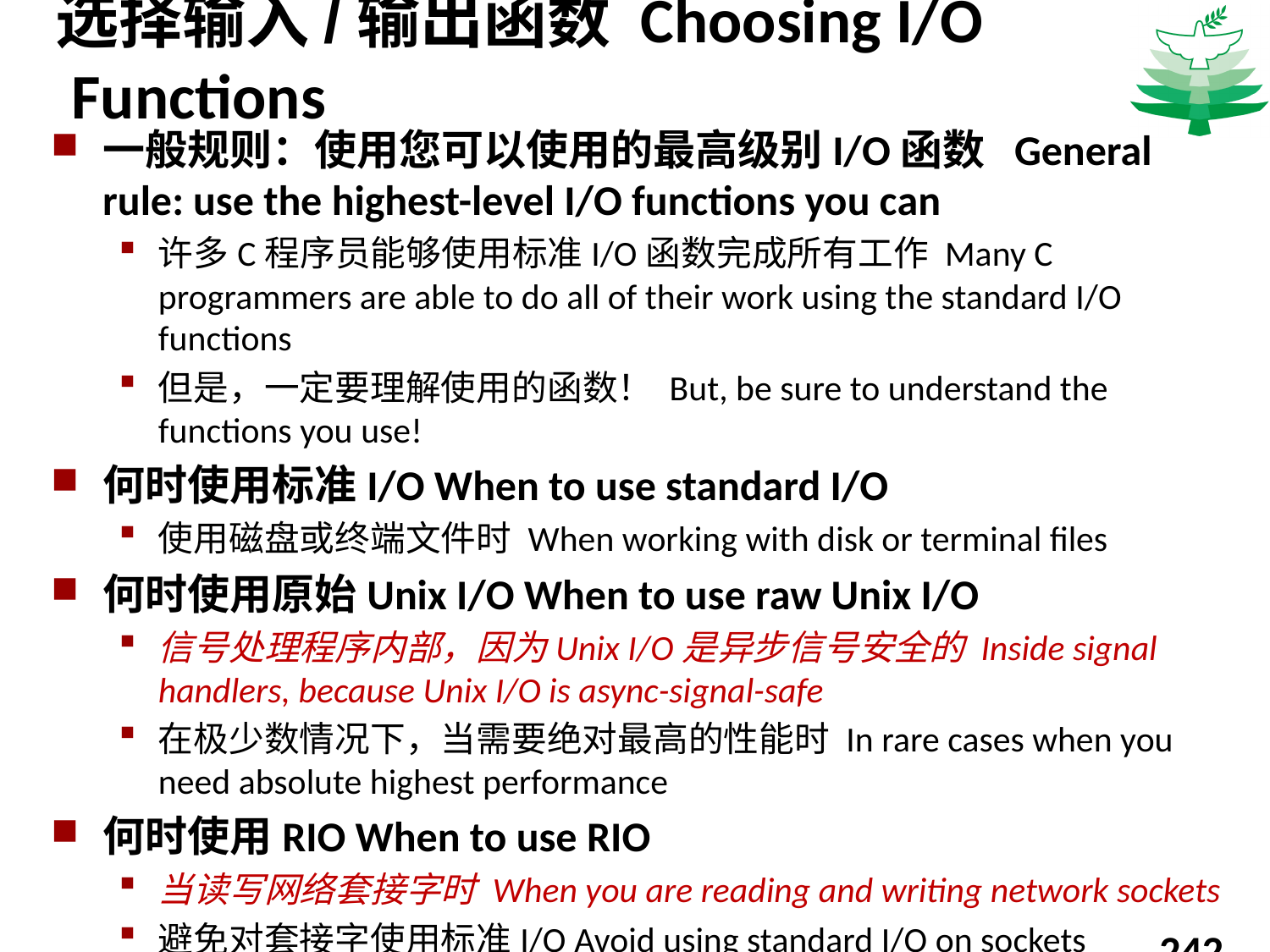

# 选择输入/输出函数 Choosing I/O Functions
一般规则：使用您可以使用的最高级别I/O函数  General rule: use the highest-level I/O functions you can
许多C程序员能够使用标准I/O函数完成所有工作 Many C programmers are able to do all of their work using the standard I/O functions
但是，一定要理解使用的函数！ But, be sure to understand the functions you use!
何时使用标准I/O When to use standard I/O
使用磁盘或终端文件时 When working with disk or terminal files
何时使用原始Unix I/O When to use raw Unix I/O
信号处理程序内部，因为Unix I/O是异步信号安全的 Inside signal handlers, because Unix I/O is async-signal-safe
在极少数情况下，当需要绝对最高的性能时 In rare cases when you need absolute highest performance
何时使用RIO When to use RIO
当读写网络套接字时 When you are reading and writing network sockets
避免对套接字使用标准I/O Avoid using standard I/O on sockets